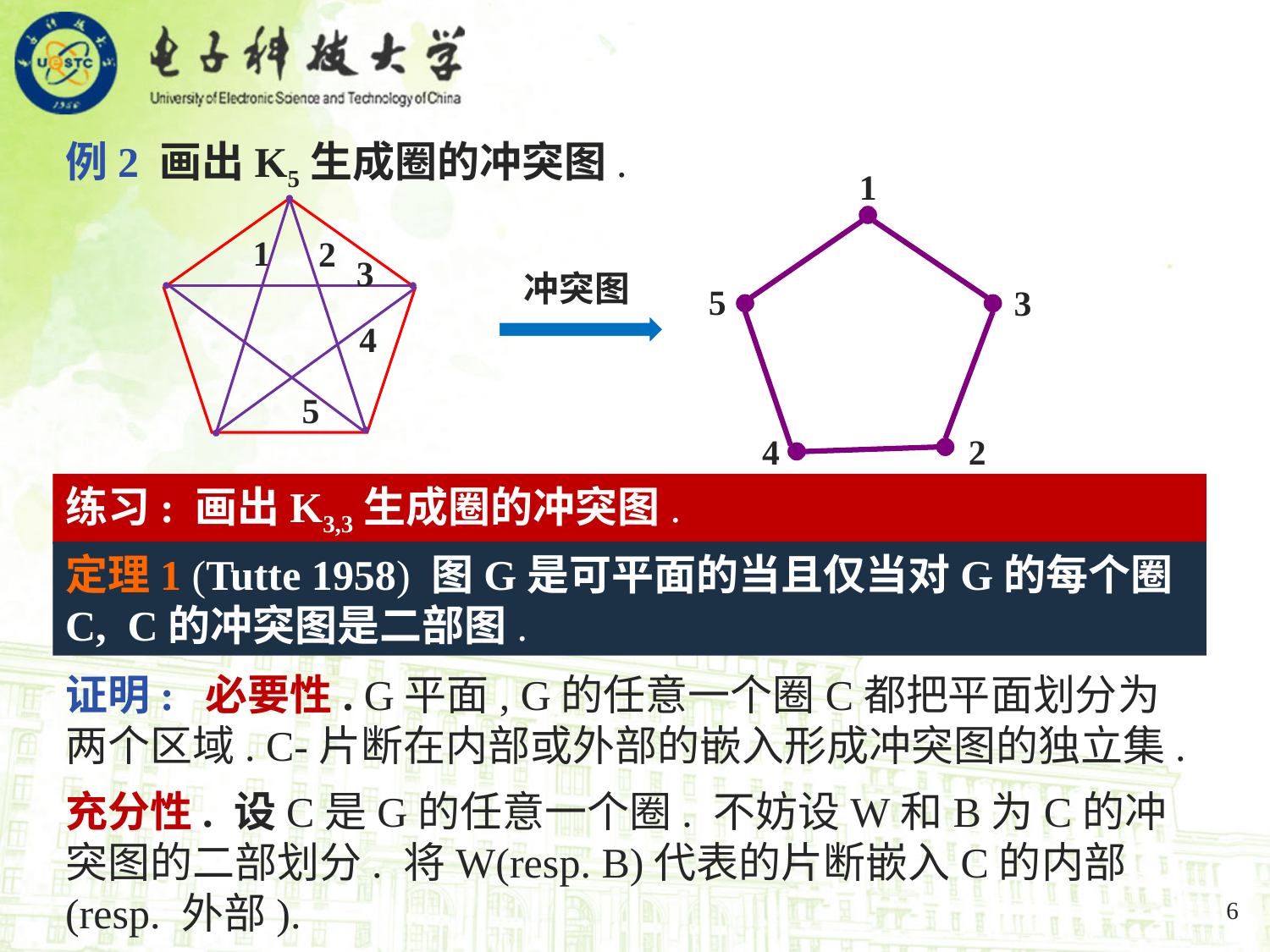

例2 画出K5生成圈的冲突图.
1

1
2
3
冲突图
5
3

4

5
4
2

练习: 画出K3,3生成圈的冲突图.
定理1 (Tutte 1958) 图G是可平面的当且仅当对G的每个圈C,  C的冲突图是二部图.
证明:  必要性. G平面, G的任意一个圈C都把平面划分为两个区域. C-片断在内部或外部的嵌入形成冲突图的独立集.
充分性. 设C是G的任意一个圈. 不妨设W和B为C的冲突图的二部划分. 将W(resp. B)代表的片断嵌入C的内部(resp. 外部).
6